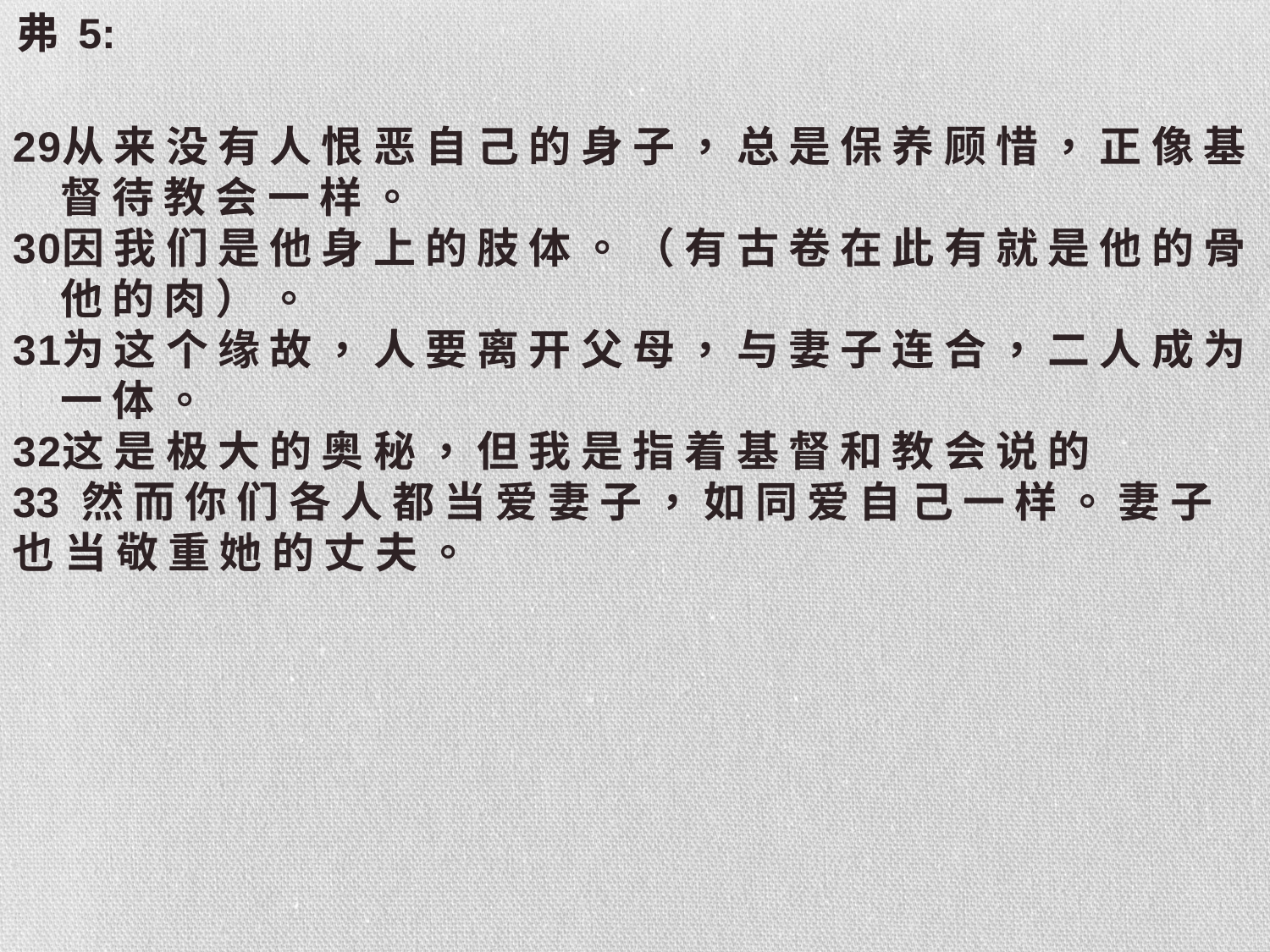

弗 5:

从 来 没 有 人 恨 恶 自 己 的 身 子 ， 总 是 保 养 顾 惜 ， 正 像 基 督 待 教 会 一 样 。
因 我 们 是 他 身 上 的 肢 体 。 （ 有 古 卷 在 此 有 就 是 他 的 骨 他 的 肉 ） 。
为 这 个 缘 故 ， 人 要 离 开 父 母 ， 与 妻 子 连 合 ， 二 人 成 为 一 体 。
这 是 极 大 的 奥 秘 ， 但 我 是 指 着 基 督 和 教 会 说 的
33 然 而 你 们 各 人 都 当 爱 妻 子 ， 如 同 爱 自 己 一 样 。 妻 子 也 当 敬 重 她 的 丈 夫 。